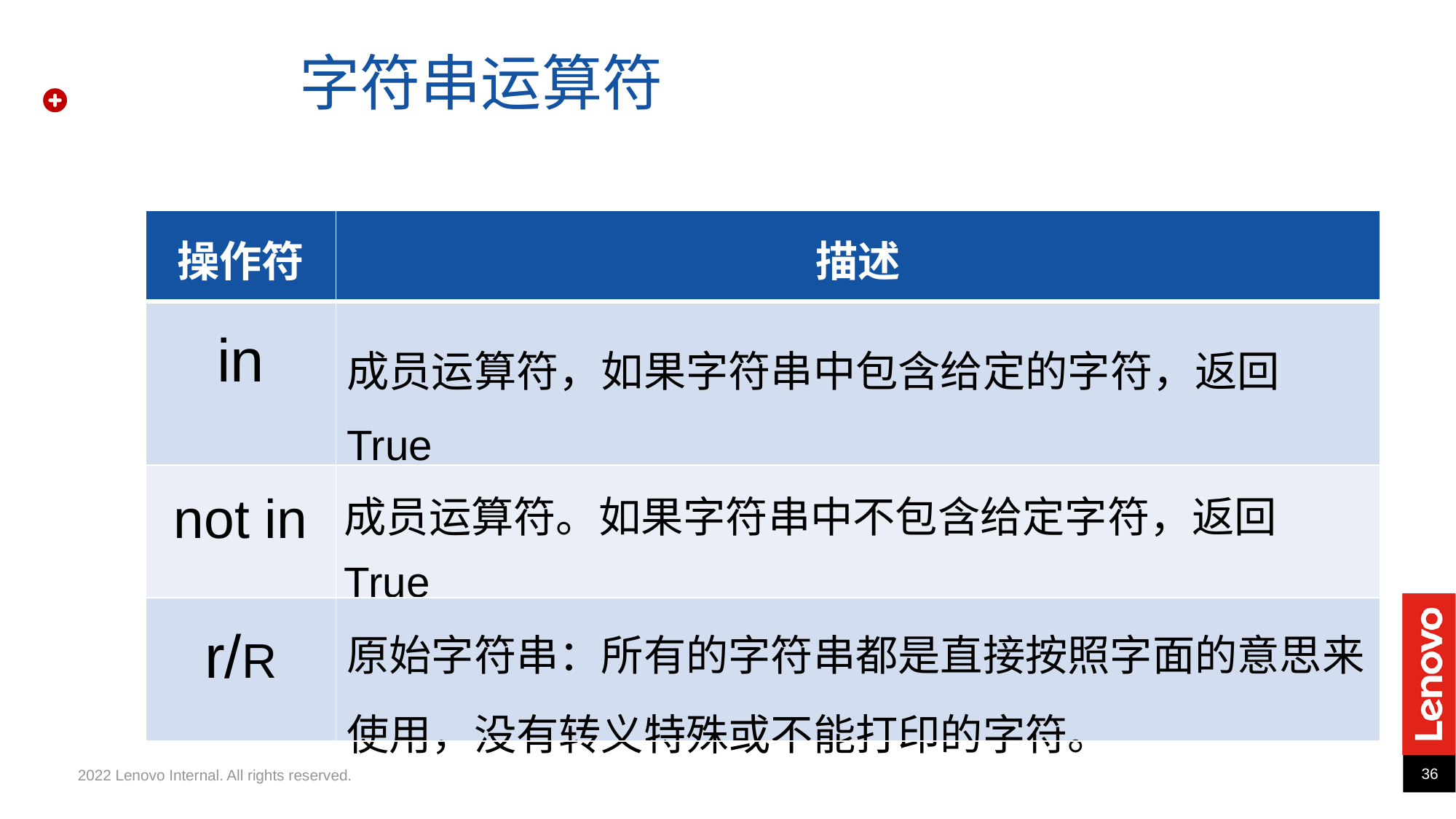

字符串运算符
| 操作符 | 描述 |
| --- | --- |
| in | 成员运算符，如果字符串中包含给定的字符，返回True |
| not in | 成员运算符。如果字符串中不包含给定字符，返回True |
| r/R | 原始字符串：所有的字符串都是直接按照字面的意思来使用，没有转义特殊或不能打印的字符。 |